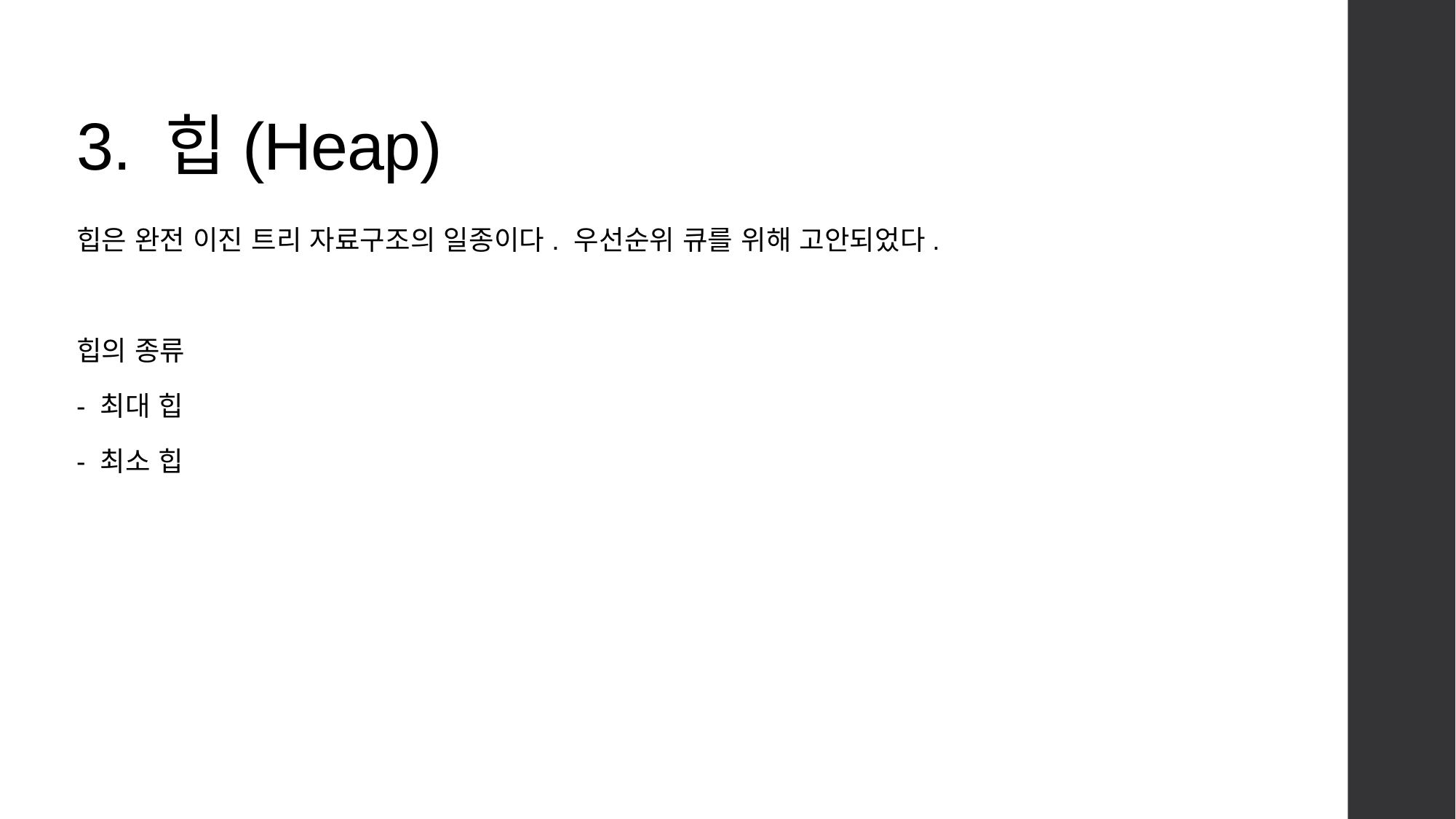

3. 힙(Heap)
힙은 완전 이진 트리 자료구조의 일종이다. 우선순위 큐를 위해 고안되었다.

힙의 종류
- 최대 힙
- 최소 힙